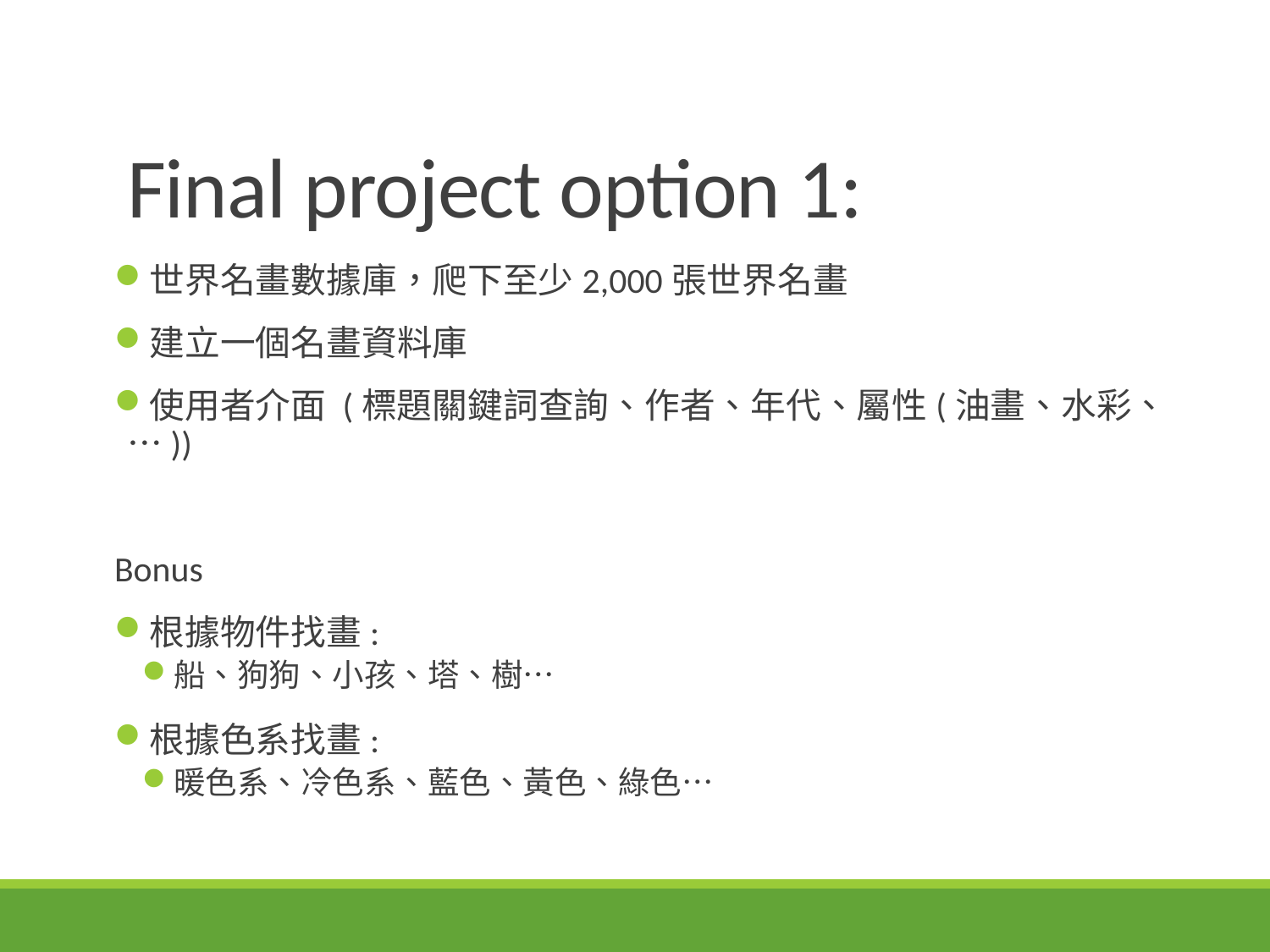

# Final project option 1:
世界名畫數據庫，爬下至少2,000張世界名畫
建立一個名畫資料庫
使用者介面 (標題關鍵詞查詢、作者、年代、屬性(油畫、水彩、…))

Bonus
根據物件找畫:
船、狗狗、小孩、塔、樹…
根據色系找畫:
暖色系、冷色系、藍色、黃色、綠色…